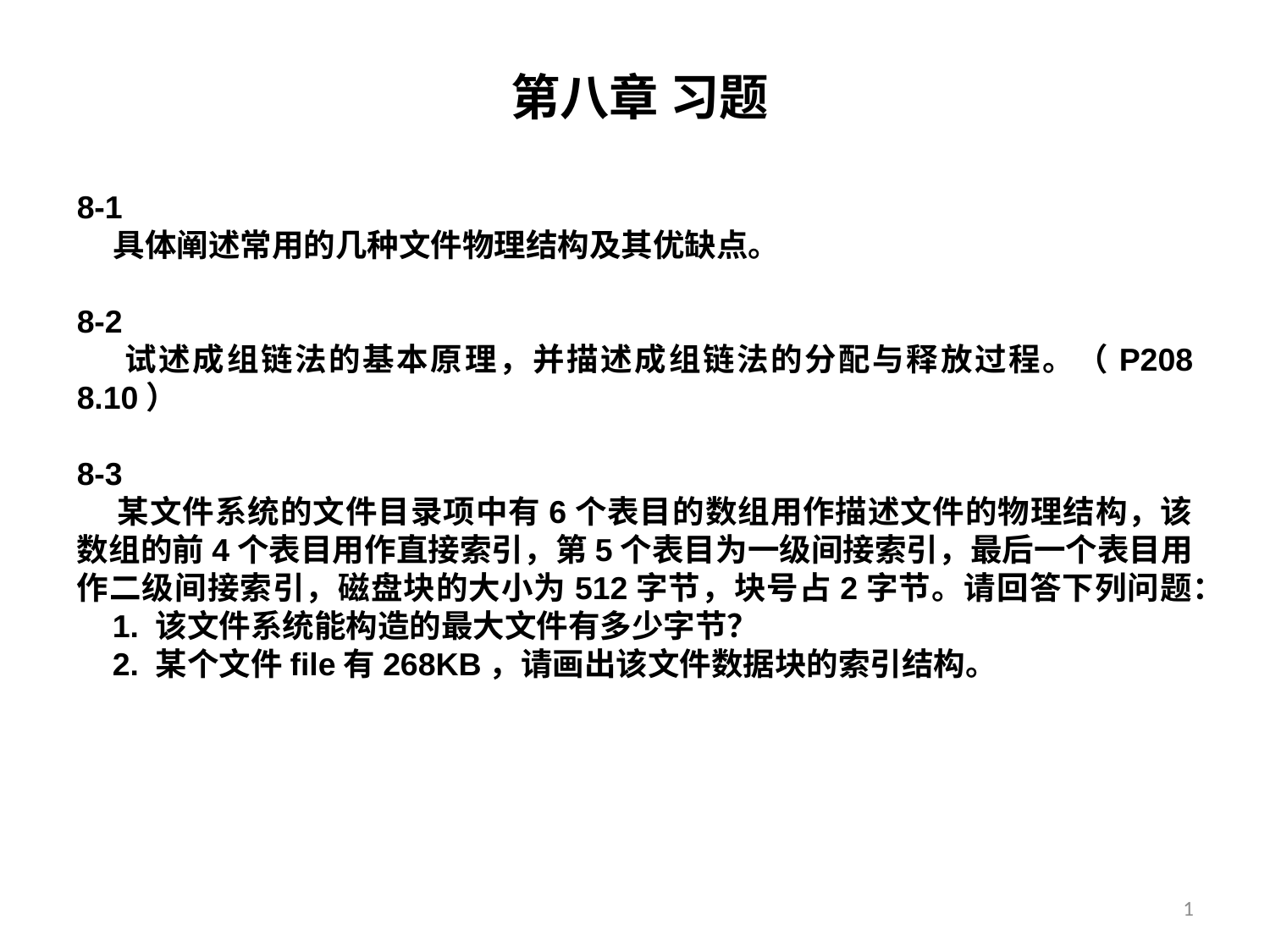

第八章 习题
8-1
    具体阐述常用的几种文件物理结构及其优缺点。

8-2
    试述成组链法的基本原理，并描述成组链法的分配与释放过程。（P208 8.10）

8-3
    某文件系统的文件目录项中有6个表目的数组用作描述文件的物理结构，该数组的前4个表目用作直接索引，第5个表目为一级间接索引，最后一个表目用作二级间接索引，磁盘块的大小为512字节，块号占2字节。请回答下列问题：
    1. 该文件系统能构造的最大文件有多少字节？
    2. 某个文件file有268KB，请画出该文件数据块的索引结构。

1